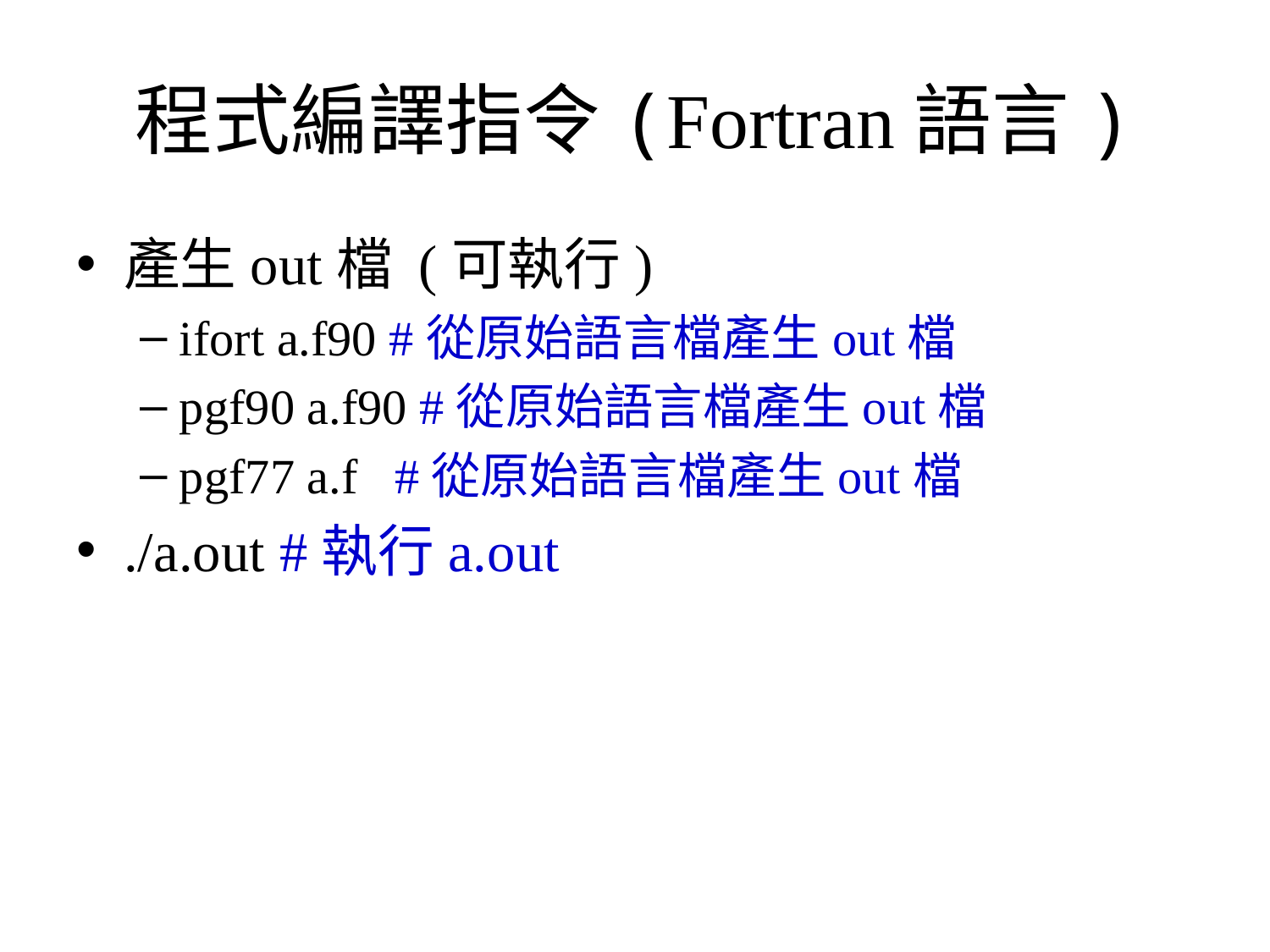

# 程式編譯指令(Fortran語言)
產生out檔 (可執行)
ifort a.f90 #從原始語言檔產生out檔
pgf90 a.f90 #從原始語言檔產生out檔
pgf77 a.f   #從原始語言檔產生out檔
./a.out #執行a.out